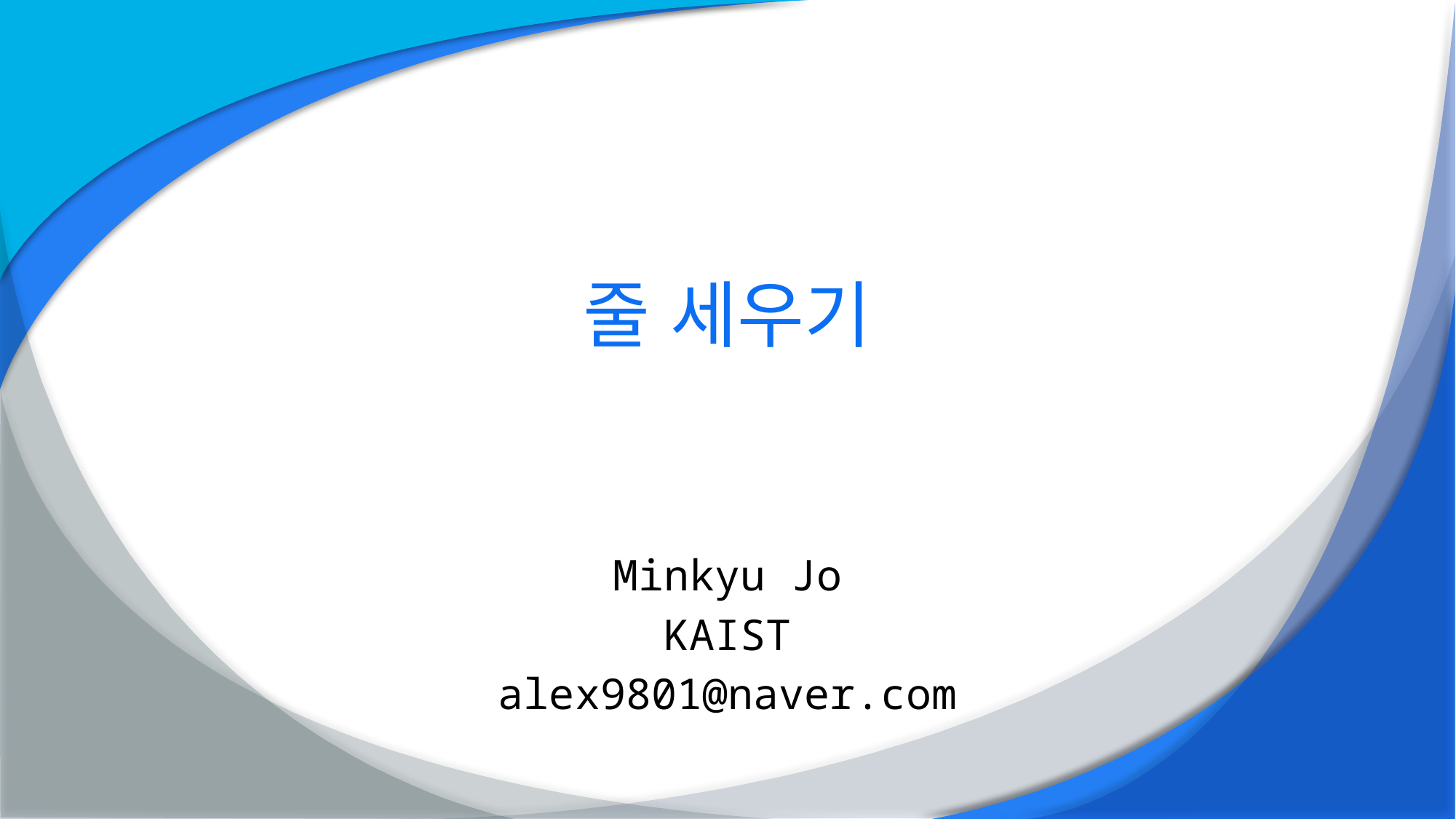

# 줄 세우기
Minkyu Jo
KAIST
alex9801@naver.com